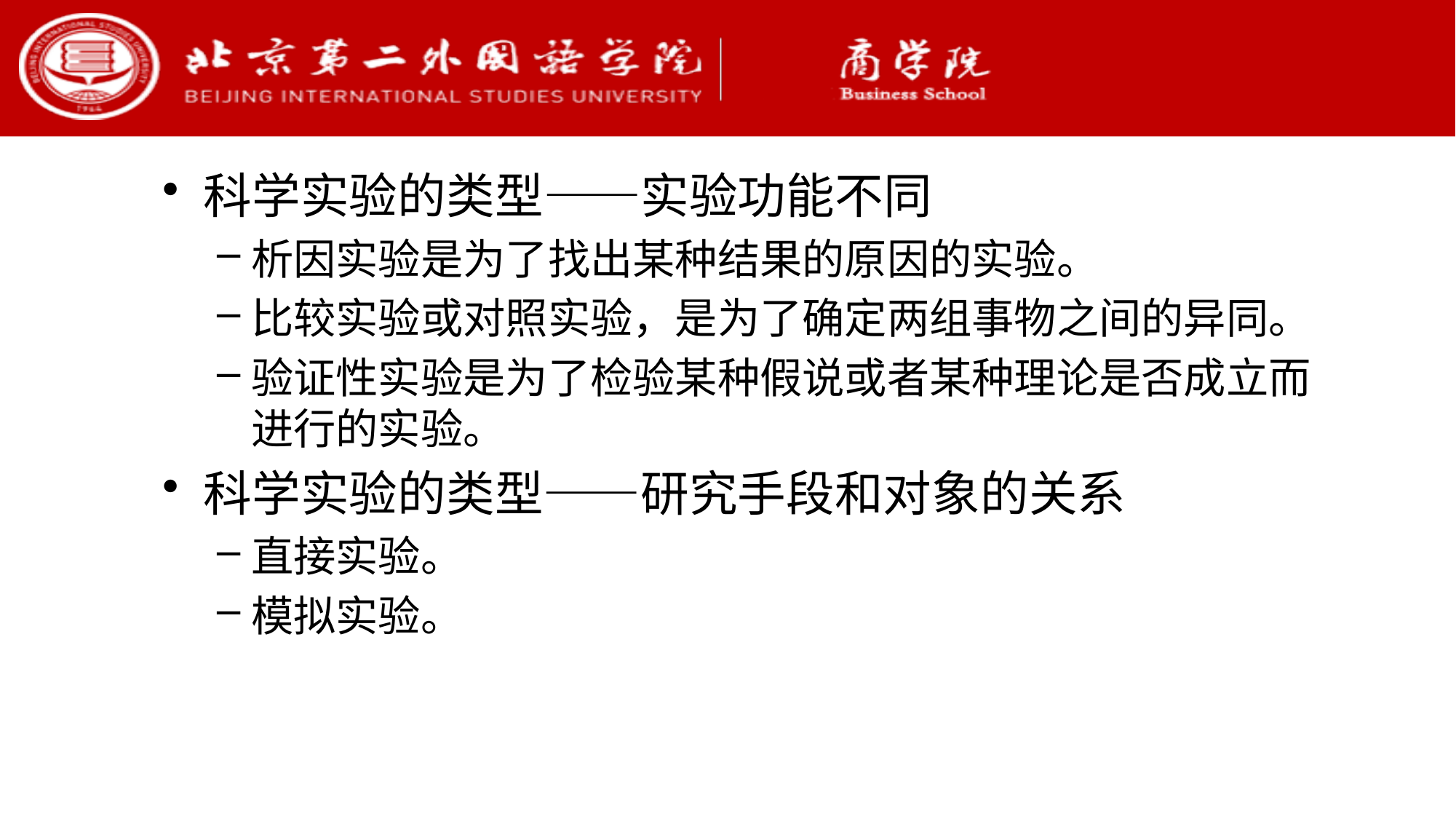

科学实验的类型——实验功能不同
析因实验是为了找出某种结果的原因的实验。
比较实验或对照实验，是为了确定两组事物之间的异同。
验证性实验是为了检验某种假说或者某种理论是否成立而进行的实验。
科学实验的类型——研究手段和对象的关系
直接实验。
模拟实验。